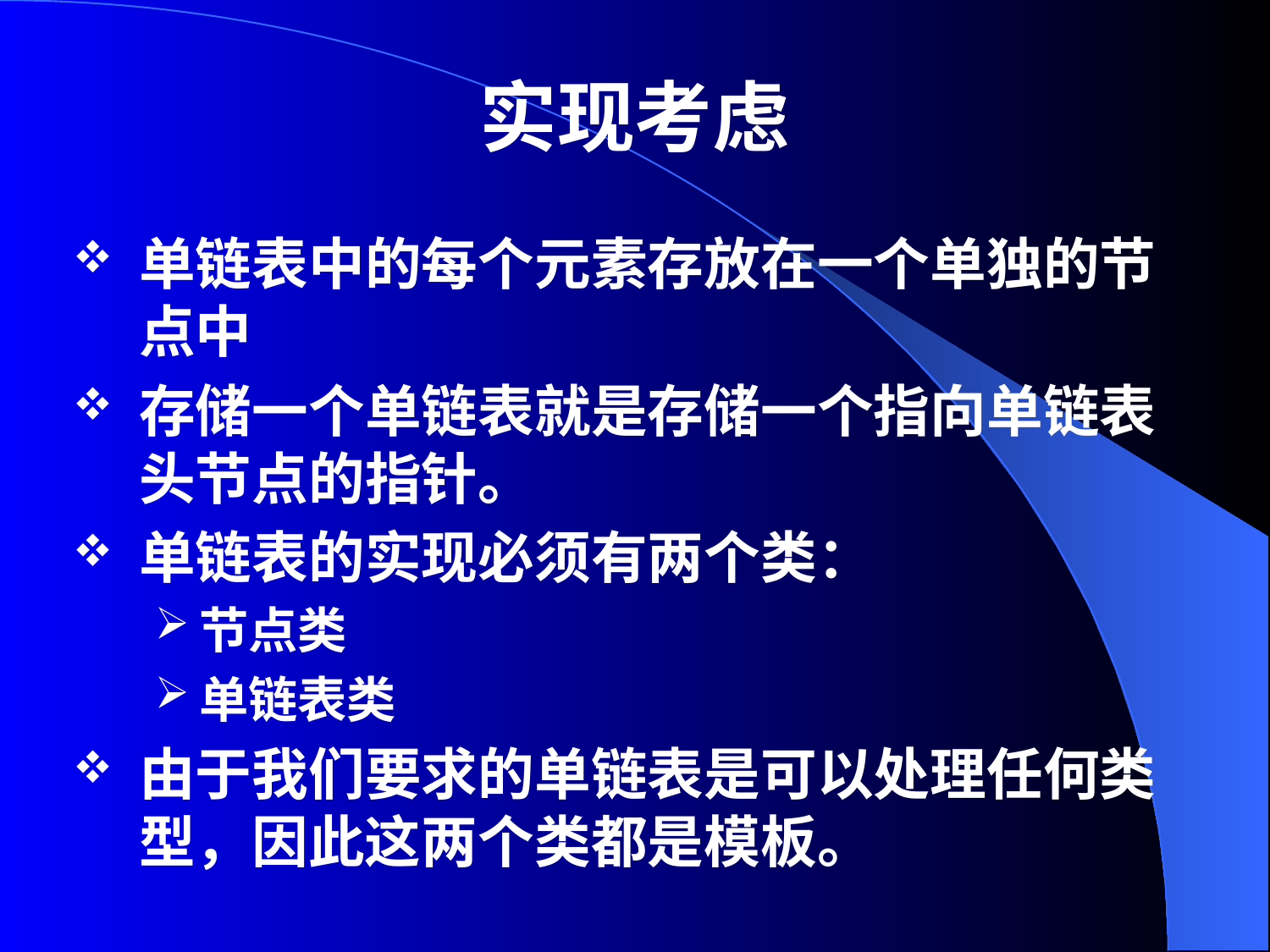

# 实现考虑
单链表中的每个元素存放在一个单独的节点中
存储一个单链表就是存储一个指向单链表头节点的指针。
单链表的实现必须有两个类：
节点类
单链表类
由于我们要求的单链表是可以处理任何类型，因此这两个类都是模板。